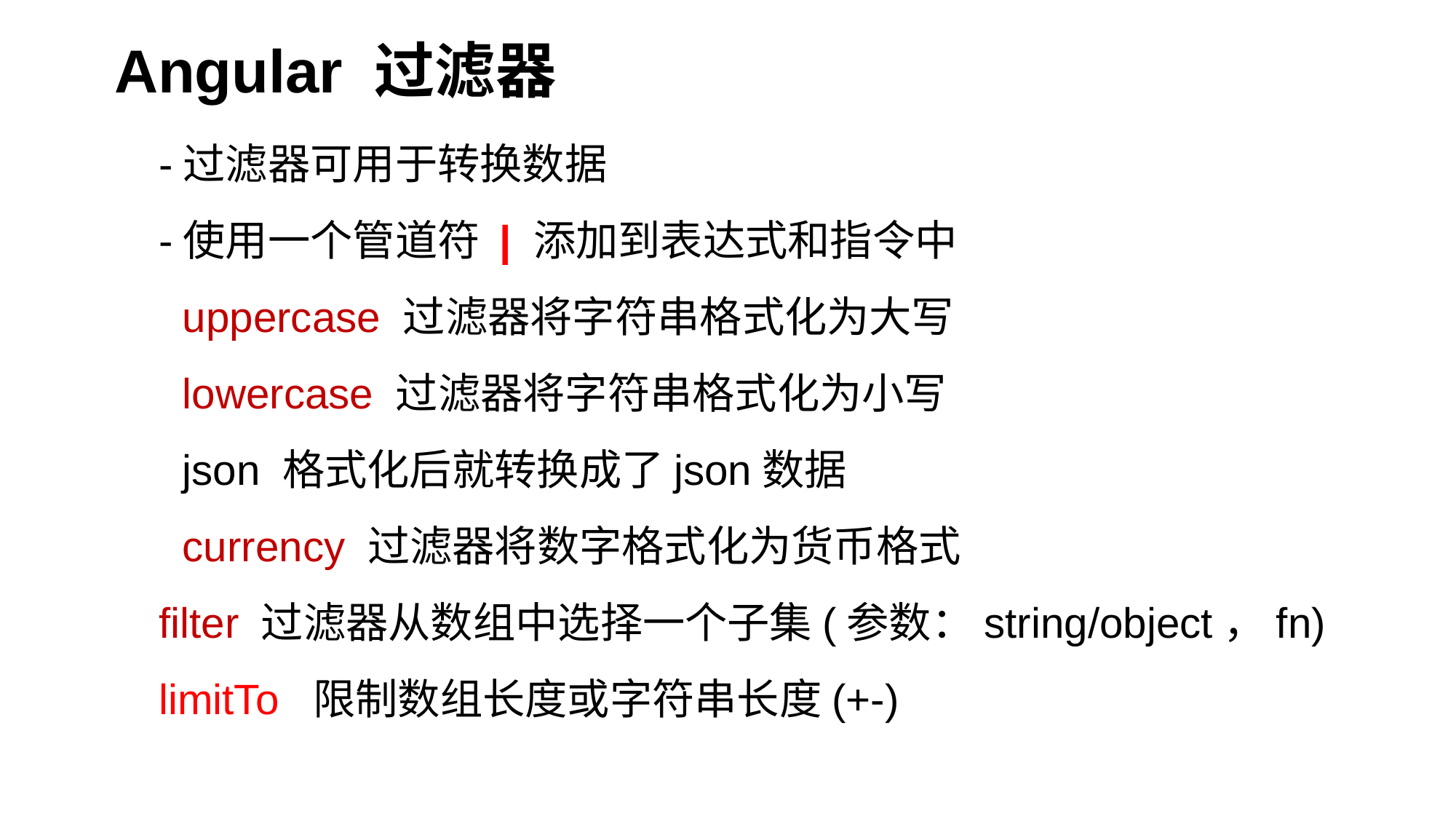

# Angular 过滤器

-过滤器可用于转换数据
-使用一个管道符 | 添加到表达式和指令中
  uppercase 过滤器将字符串格式化为大写
  lowercase 过滤器将字符串格式化为小写
  json 格式化后就转换成了json数据
  currency 过滤器将数字格式化为货币格式
filter 过滤器从数组中选择一个子集(参数：string/object，fn)
limitTo  限制数组长度或字符串长度(+-)